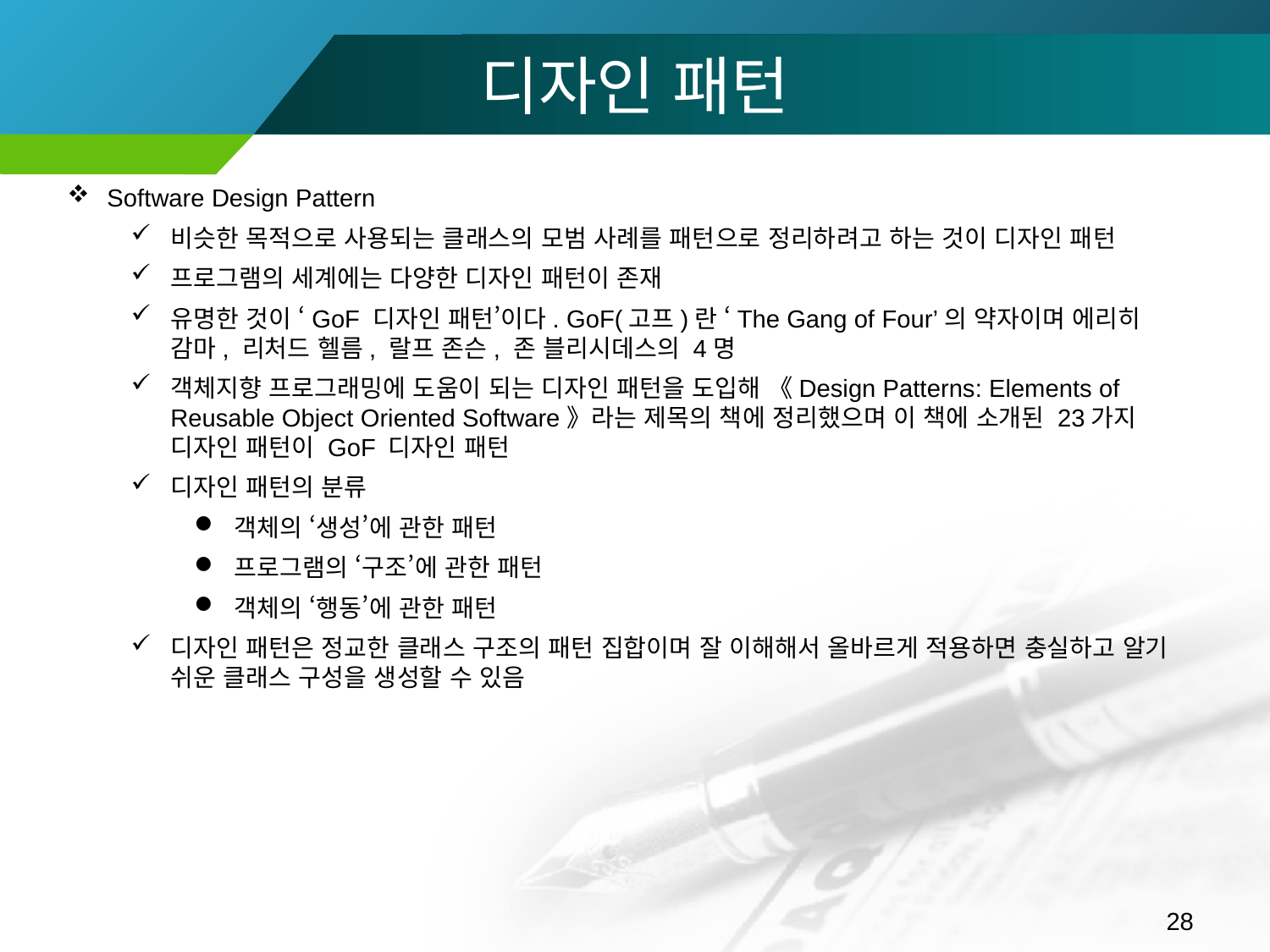

# 디자인 패턴
Software Design Pattern
비슷한 목적으로 사용되는 클래스의 모범 사례를 패턴으로 정리하려고 하는 것이 디자인 패턴
프로그램의 세계에는 다양한 디자인 패턴이 존재
유명한 것이 ‘GoF 디자인 패턴’이다. GoF(고프)란 ‘The Gang of Four’의 약자이며 에리히 감마, 리처드 헬름, 랄프 존슨, 존 블리시데스의 4명
객체지향 프로그래밍에 도움이 되는 디자인 패턴을 도입해 《Design Patterns: Elements of Reusable Object Oriented Software》라는 제목의 책에 정리했으며 이 책에 소개된 23가지 디자인 패턴이 GoF 디자인 패턴
디자인 패턴의 분류
객체의 ‘생성’에 관한 패턴
프로그램의 ‘구조’에 관한 패턴
객체의 ‘행동’에 관한 패턴
디자인 패턴은 정교한 클래스 구조의 패턴 집합이며 잘 이해해서 올바르게 적용하면 충실하고 알기 쉬운 클래스 구성을 생성할 수 있음
28